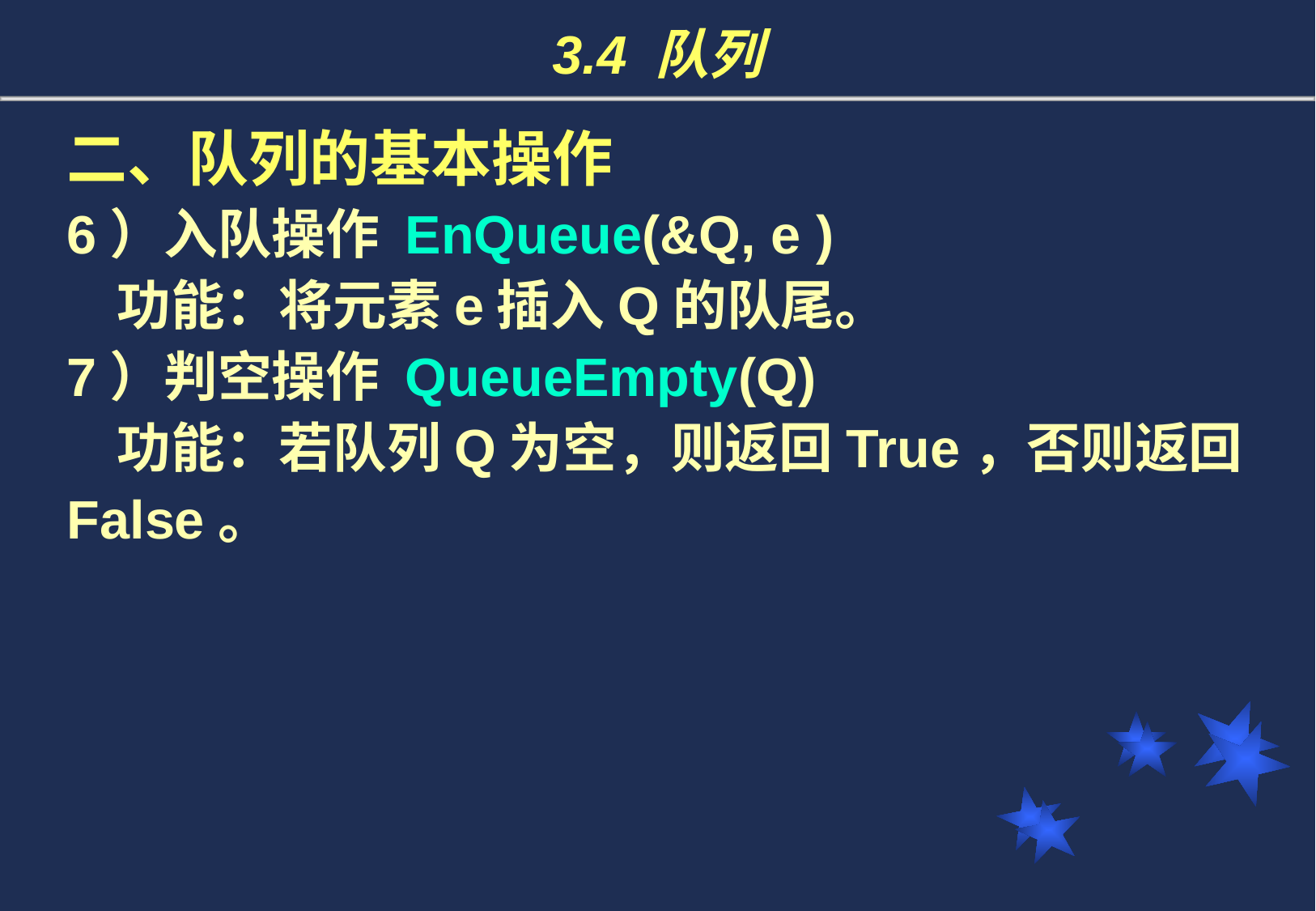

# 3.4 队列
二、队列的基本操作
6）入队操作 EnQueue(&Q, e )
   功能：将元素e插入Q的队尾。
7）判空操作 QueueEmpty(Q)
   功能：若队列Q为空，则返回True，否则返回False。